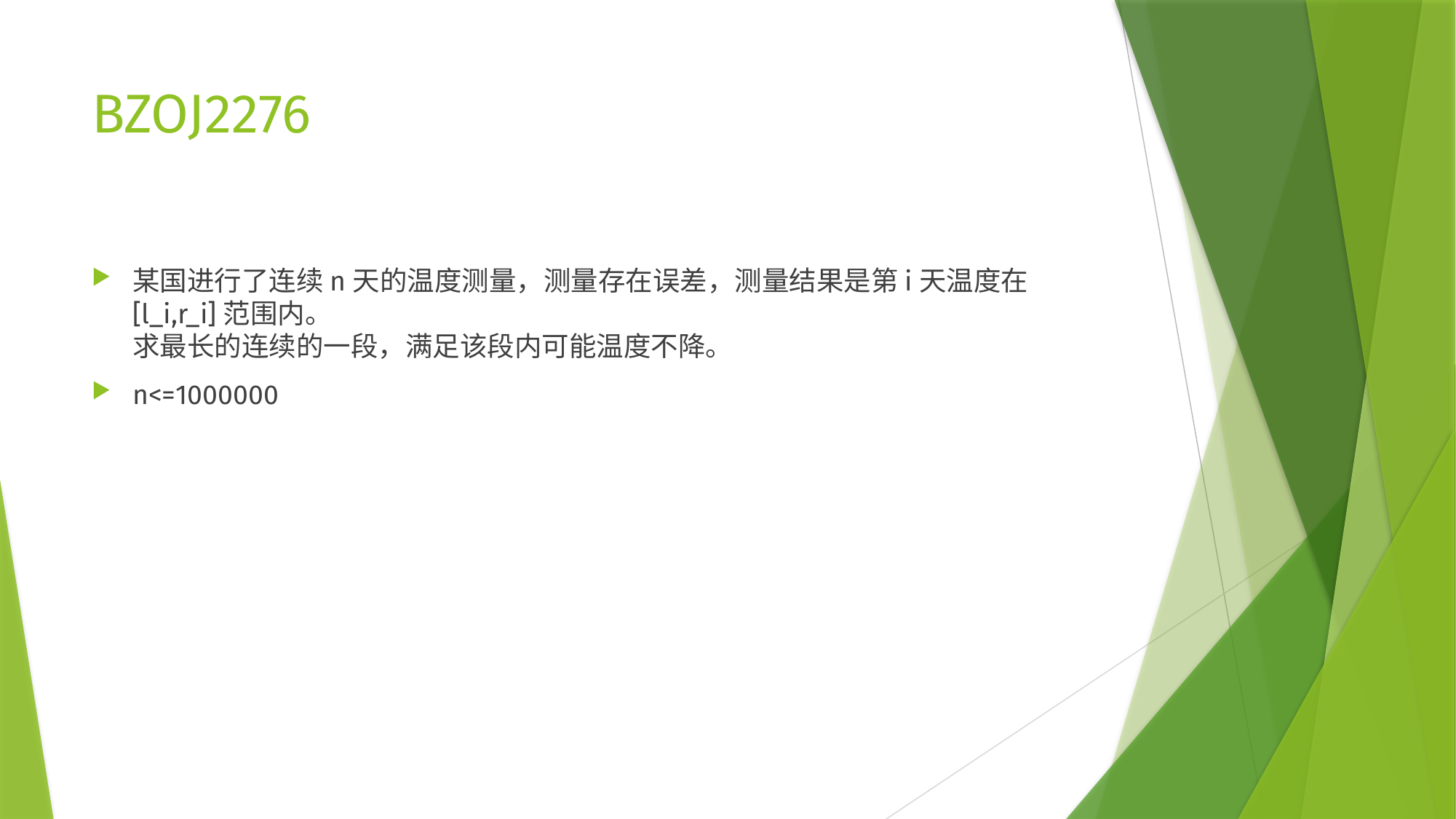

# BZOJ2276
某国进行了连续n天的温度测量，测量存在误差，测量结果是第i天温度在[l_i,r_i]范围内。
求最长的连续的一段，满足该段内可能温度不降。
n<=1000000